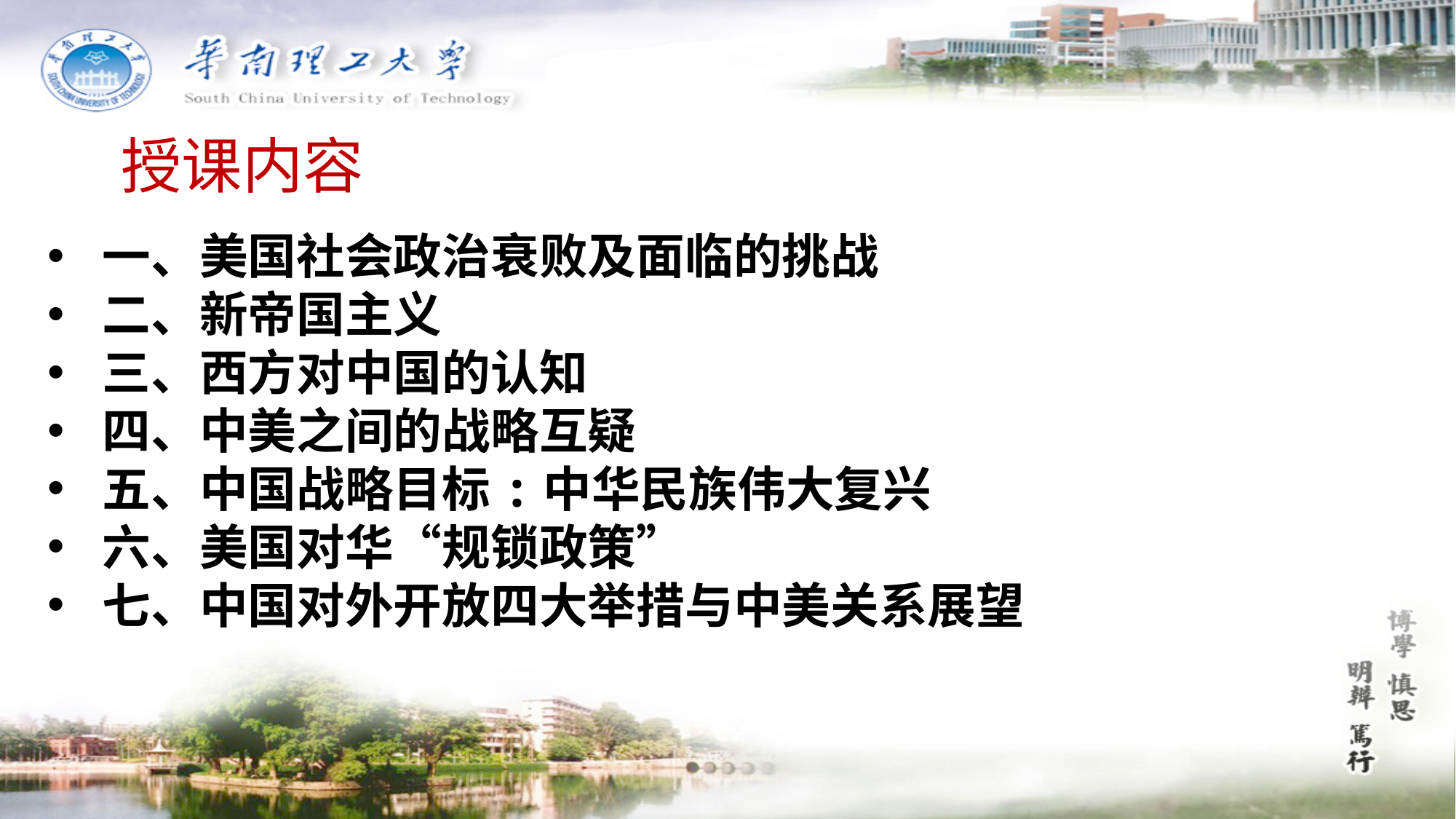

授课内容
一、美国社会政治衰败及面临的挑战
二、新帝国主义
三、西方对中国的认知
四、中美之间的战略互疑
五、中国战略目标:中华民族伟大复兴
六、美国对华“规锁政策”
七、中国对外开放四大举措与中美关系展望